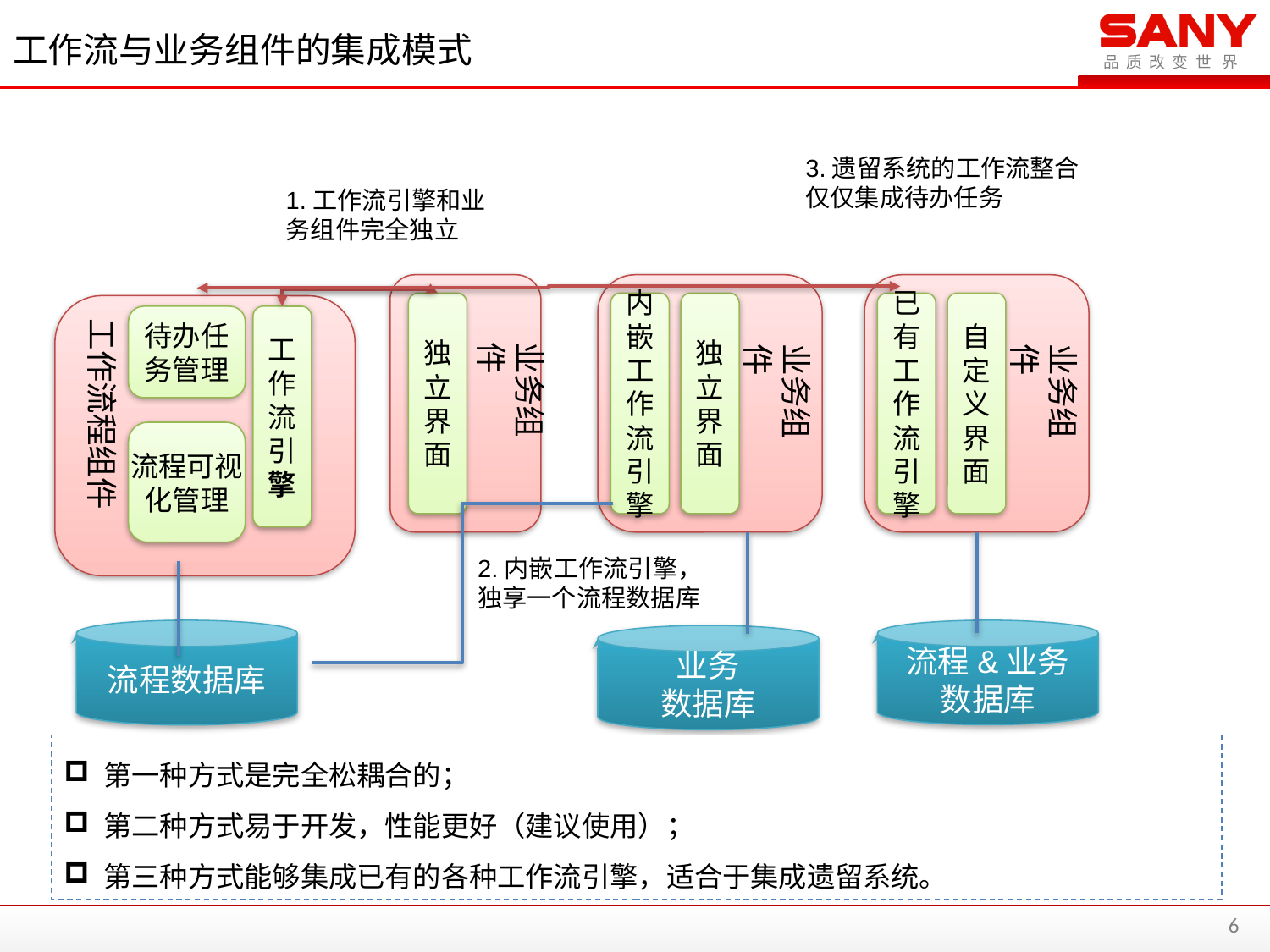

# 工作流与业务组件的集成模式
3.遗留系统的工作流整合仅仅集成待办任务
1.工作流引擎和业务组件完全独立

独
立
界
面
内
嵌
工
作
流
引
擎
独
立
界
面
已
有
工
作
流
引
擎
自
定
义
界
面

工作流程组件
待办任
务管理
工
作
流
引
擎
业务组件
业务组件
业务组件
流程可视
化管理
2.内嵌工作流引擎，独享一个流程数据库
流程数据库
流程&业务
数据库
业务
数据库
第一种方式是完全松耦合的；
第二种方式易于开发，性能更好（建议使用）；
第三种方式能够集成已有的各种工作流引擎，适合于集成遗留系统。